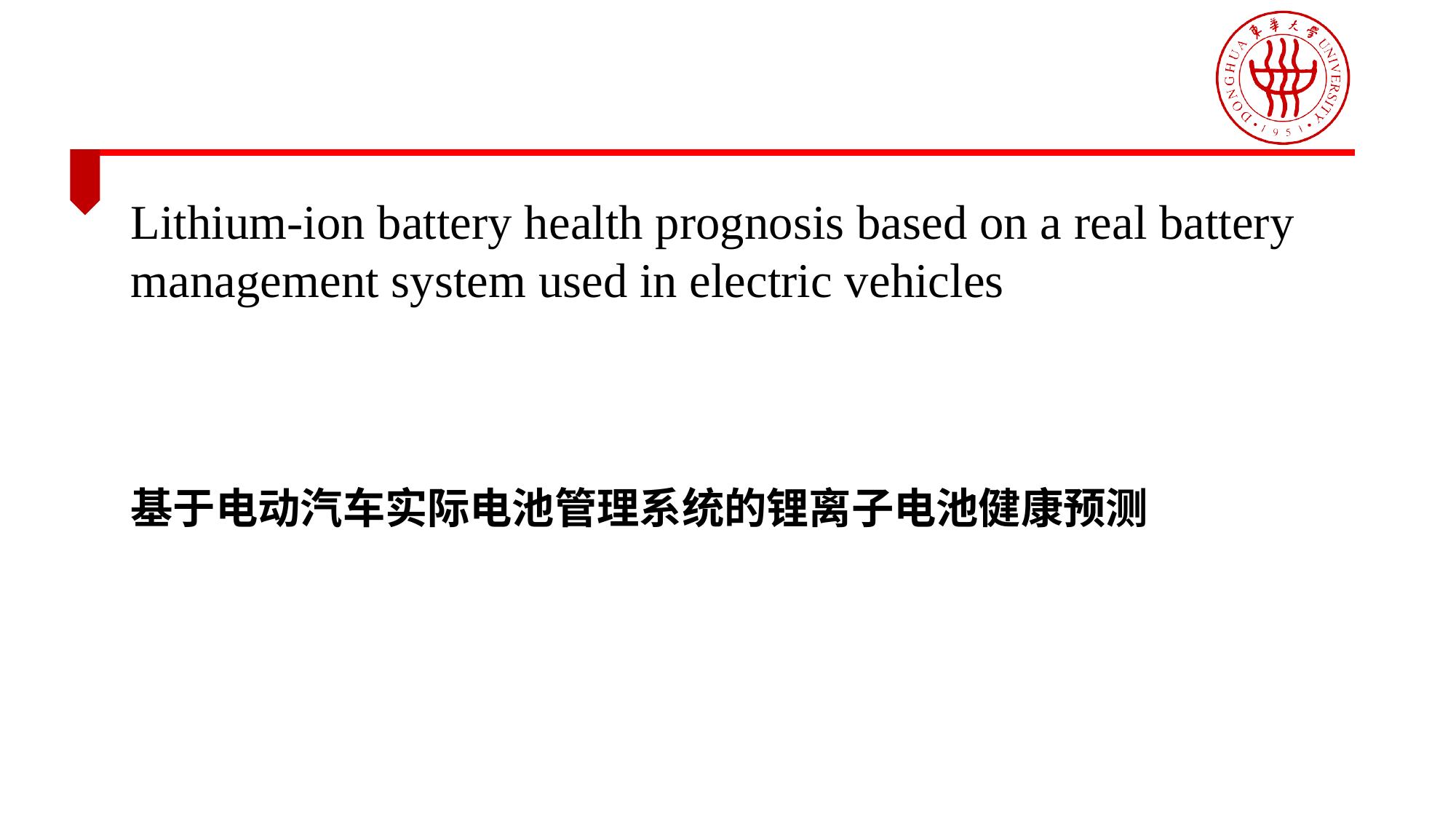

Lithium-ion battery health prognosis based on a real battery management system used in electric vehicles

基于电动汽车实际电池管理系统的锂离子电池健康预测